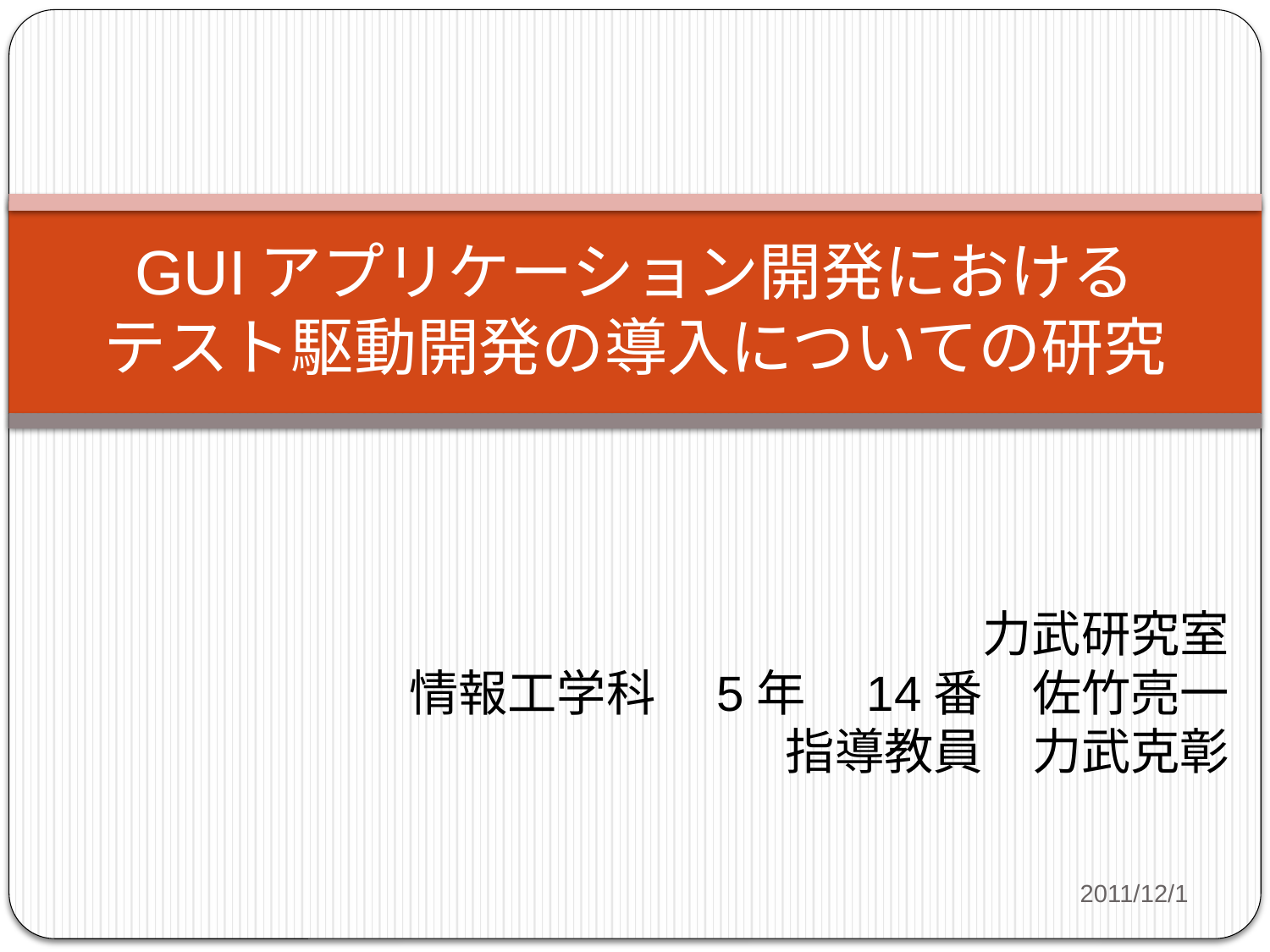

# GUIアプリケーション開発における テスト駆動開発の導入についての研究
力武研究室
情報工学科　5年　14番　佐竹亮一
指導教員　力武克彰
2011/12/1